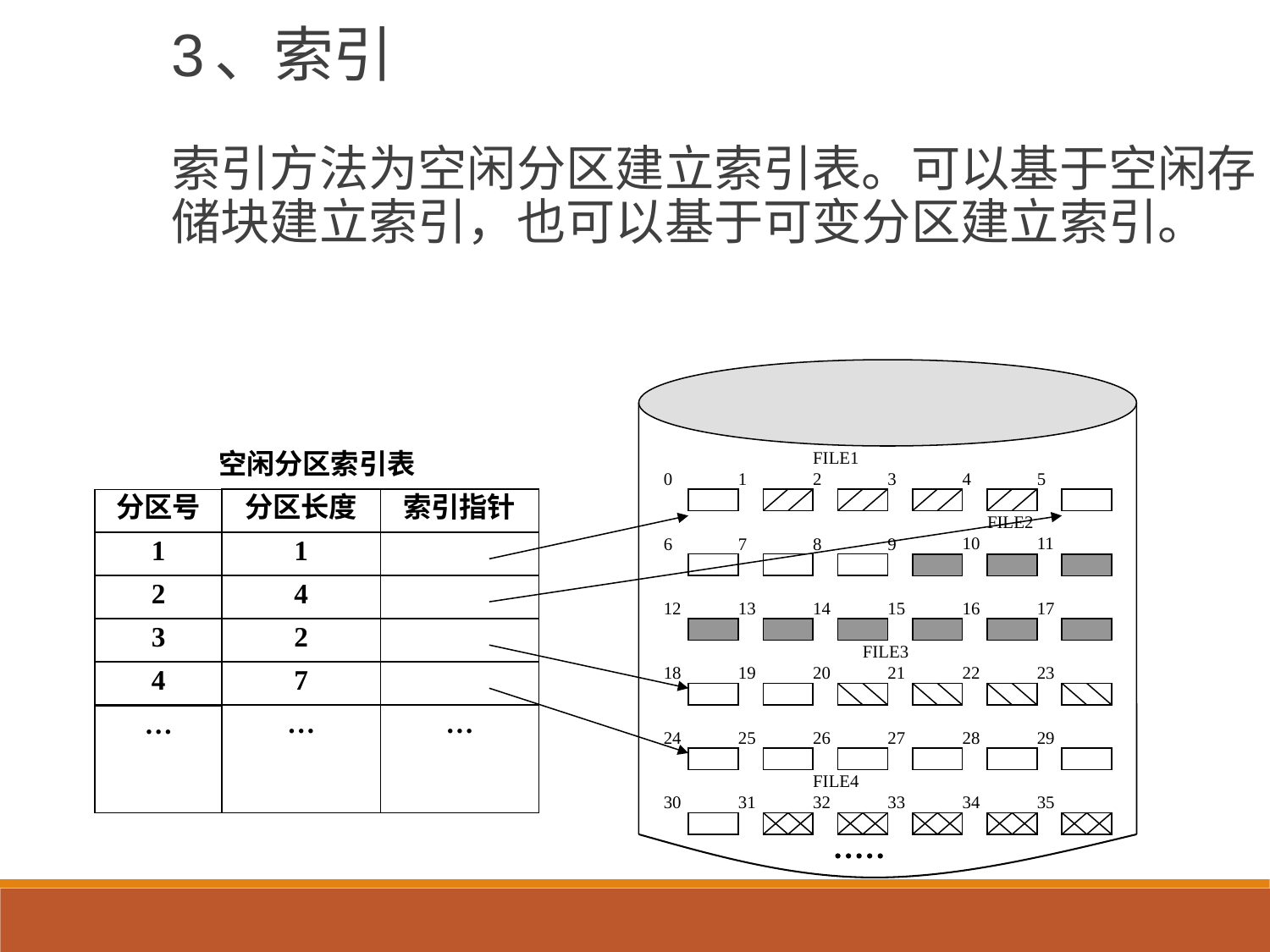

3、索引
索引方法为空闲分区建立索引表。可以基于空闲存储块建立索引，也可以基于可变分区建立索引。

FILE1
0
1
2
3
4
5

FILE2
6

12
13
14
15
16
17

FILE3
18
19
20
21
22
23

24
25
26
27
28
29

FILE4
30
31
32
33
34
35

10
11
7
8
9
空闲分区索引表
分区长度
索引指针
分区号
1

1
4

2
2

3
7

4
…
…
…